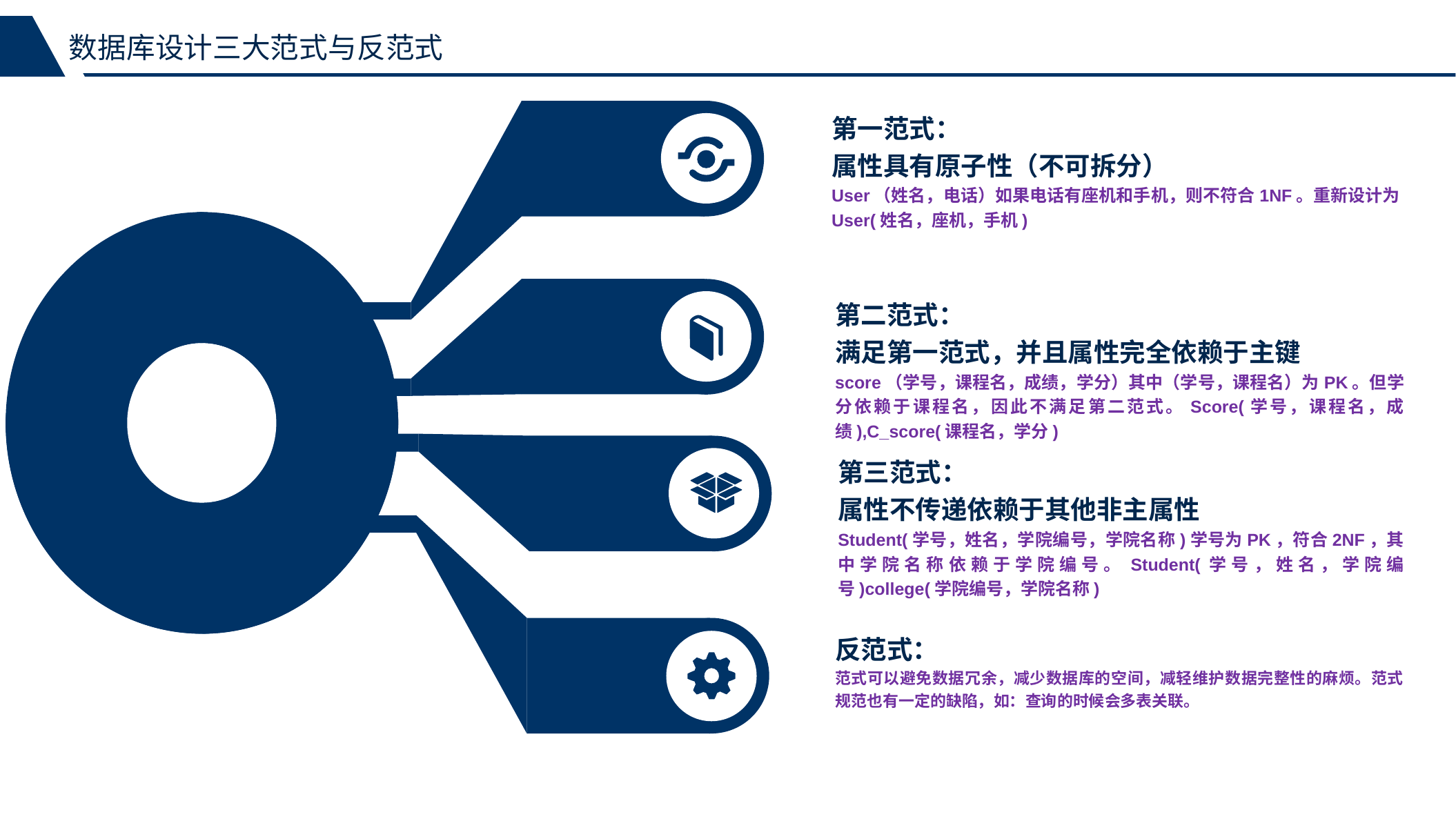

数据库设计三大范式与反范式

第一范式：
属性具有原子性（不可拆分）
User（姓名，电话）如果电话有座机和手机，则不符合1NF。重新设计为User(姓名，座机，手机)

第二范式：
满足第一范式，并且属性完全依赖于主键
score（学号，课程名，成绩，学分）其中（学号，课程名）为PK。但学分依赖于课程名，因此不满足第二范式。Score(学号，课程名，成绩),C_score(课程名，学分)

第三范式：
属性不传递依赖于其他非主属性
Student(学号，姓名，学院编号，学院名称)学号为PK，符合2NF，其中学院名称依赖于学院编号。Student(学号，姓名，学院编号)college(学院编号，学院名称)

反范式：
范式可以避免数据冗余，减少数据库的空间，减轻维护数据完整性的麻烦。范式规范也有一定的缺陷，如：查询的时候会多表关联。